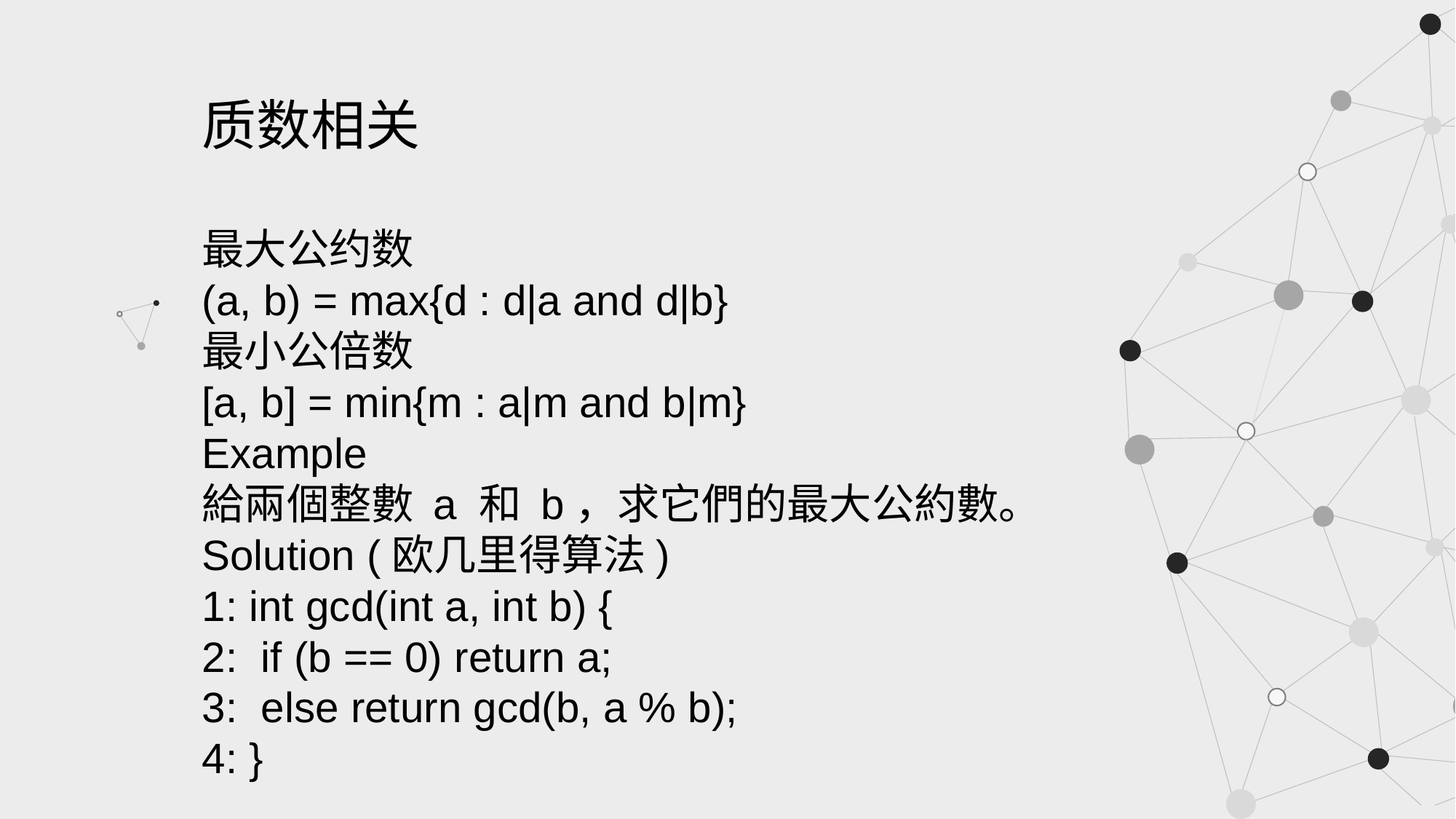

质数相关

最大公约数
(a, b) = max{d : d|a and d|b}
最小公倍数
[a, b] = min{m : a|m and b|m}
Example
給兩個整數 a 和 b，求它們的最大公約數。
Solution (欧几里得算法)
1: int gcd(int a, int b) {
2:  if (b == 0) return a;
3:  else return gcd(b, a % b);
4: }